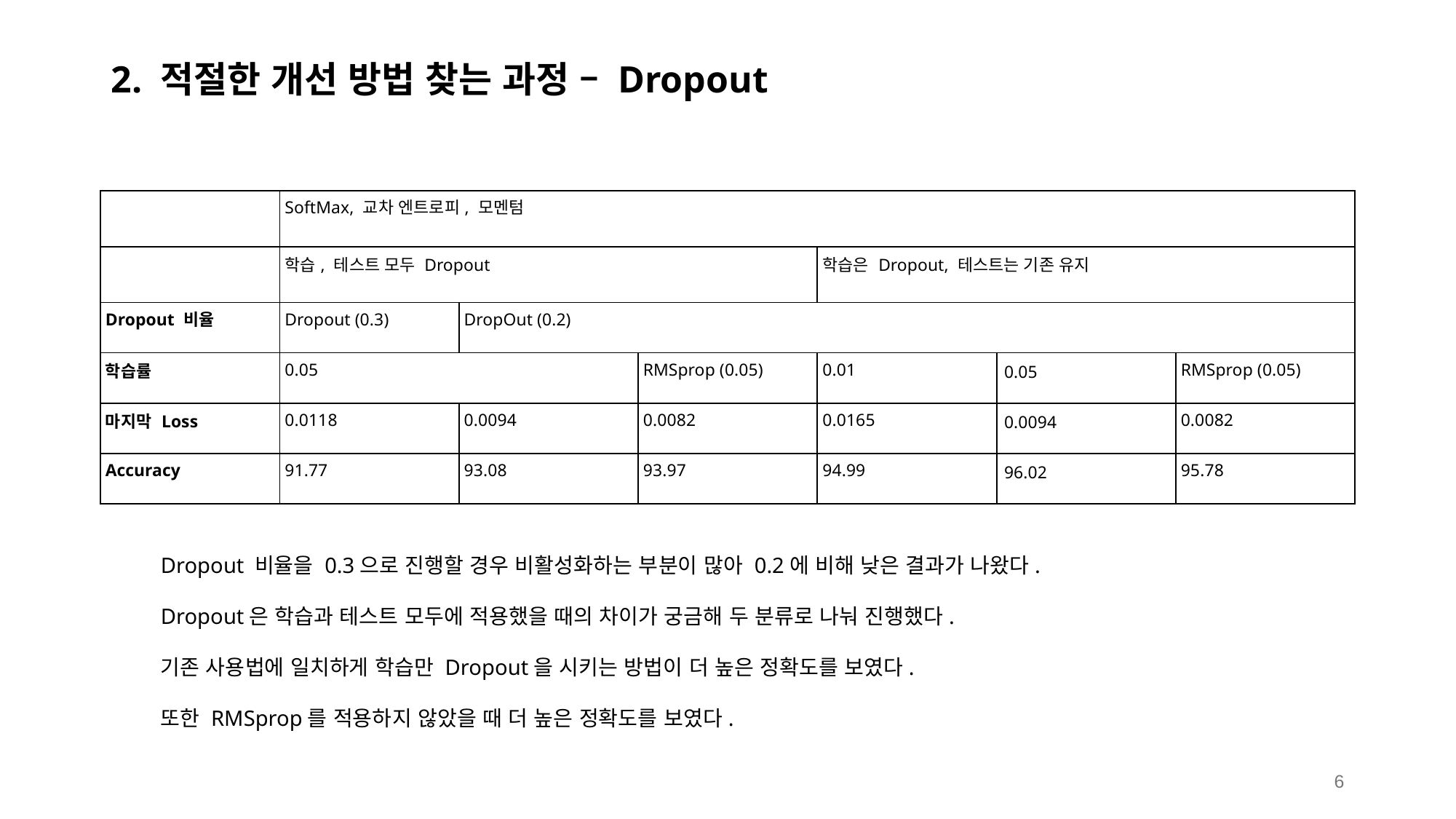

# 2. 적절한 개선 방법 찾는 과정 – Dropout
|  | SoftMax, 교차 엔트로피, 모멘텀 |  |  |  |  |  |
| --- | --- | --- | --- | --- | --- | --- |
|  | 학습, 테스트 모두 Dropout |  |  | 학습은 Dropout, 테스트는 기존 유지 |  |  |
| Dropout 비율 | Dropout (0.3) | DropOut (0.2) |  |  |  |  |
| 학습률 | 0.05 |  | RMSprop (0.05) | 0.01 | 0.05 | RMSprop (0.05) |
| 마지막 Loss | 0.0118 | 0.0094 | 0.0082 | 0.0165 | 0.0094 | 0.0082 |
| Accuracy | 91.77 | 93.08 | 93.97 | 94.99 | 96.02 | 95.78 |
Dropout 비율을 0.3으로 진행할 경우 비활성화하는 부분이 많아 0.2에 비해 낮은 결과가 나왔다.

Dropout은 학습과 테스트 모두에 적용했을 때의 차이가 궁금해 두 분류로 나눠 진행했다.

기존 사용법에 일치하게 학습만 Dropout을 시키는 방법이 더 높은 정확도를 보였다.

또한 RMSprop를 적용하지 않았을 때 더 높은 정확도를 보였다.
6